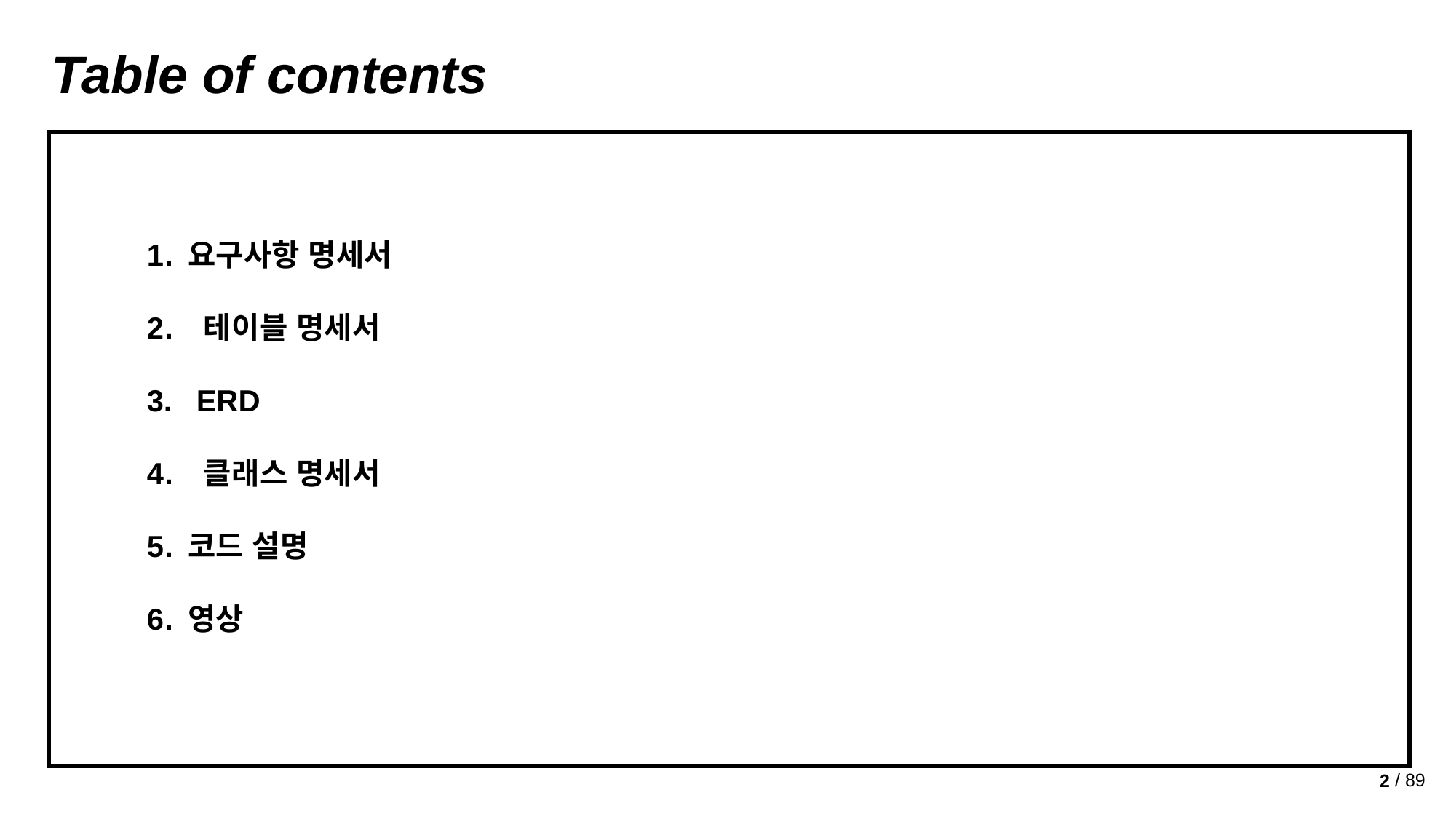

Table of contents

요구사항 명세서

 테이블 명세서

 ERD

 클래스 명세서

코드 설명

영상
2